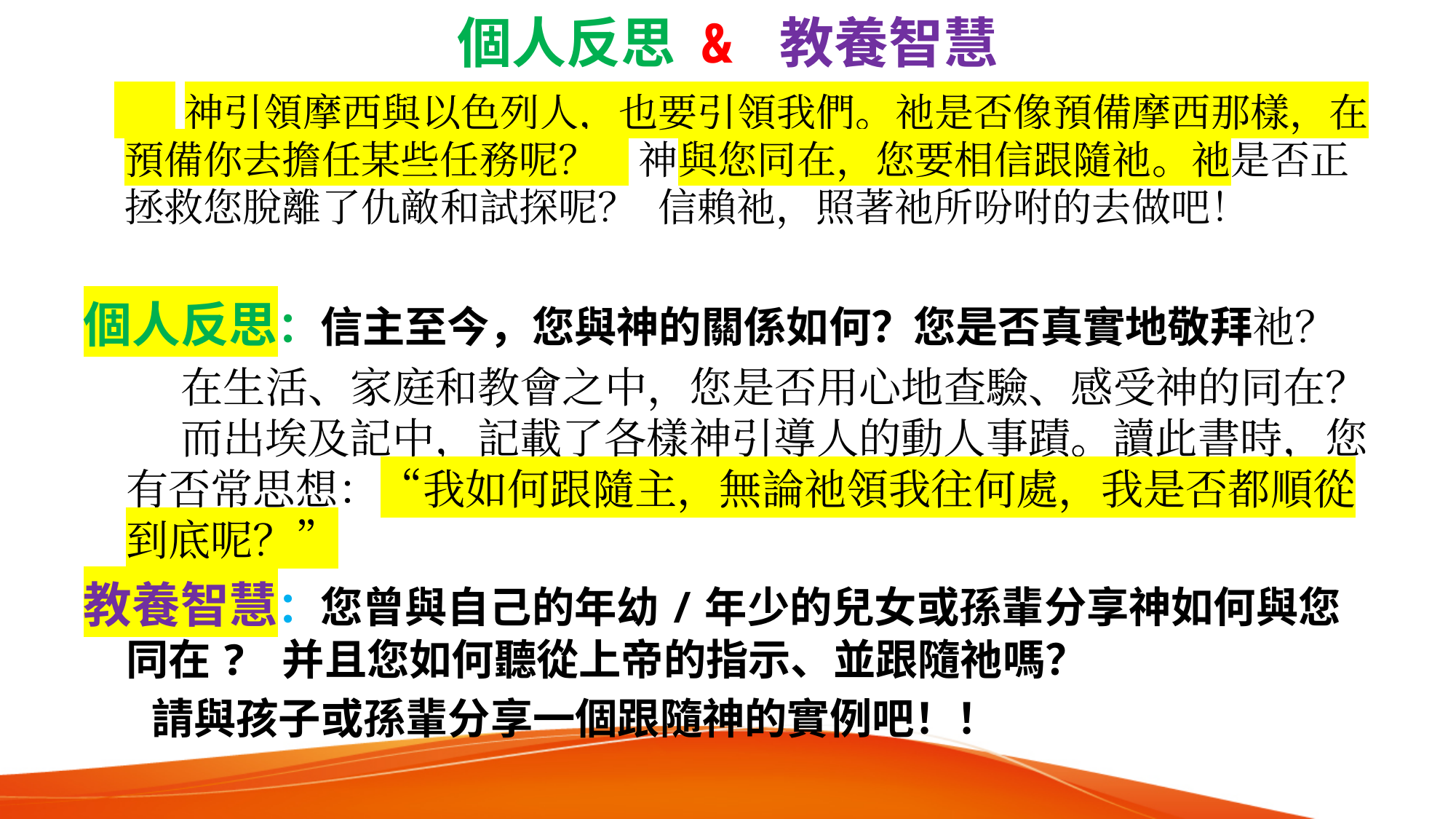

# 個人反思 & 教養智慧
         神引領摩西與以色列人，也要引領我們。祂是否像預備摩西那樣，在預備你去擔任某些任務呢？    神與您同在，您要相信跟隨祂。祂是否正拯救您脫離了仇敵和試探呢？  信賴祂，照著祂所吩咐的去做吧！

個人反思：信主至今，您與神的關係如何？您是否真實地敬拜祂？
        在生活、家庭和教會之中，您是否用心地查驗、感受神的同在？      而出埃及記中，記載了各樣神引導人的動人事蹟。讀此書時，您有否常思想：“我如何跟隨主，無論祂領我往何處，我是否都順從到底呢？”
教養智慧：您曾與自己的年幼/年少的兒女或孫輩分享神如何與您同在? 并且您如何聽從上帝的指示、並跟隨祂嗎？
      請與孩子或孫輩分享一個跟隨神的實例吧！！